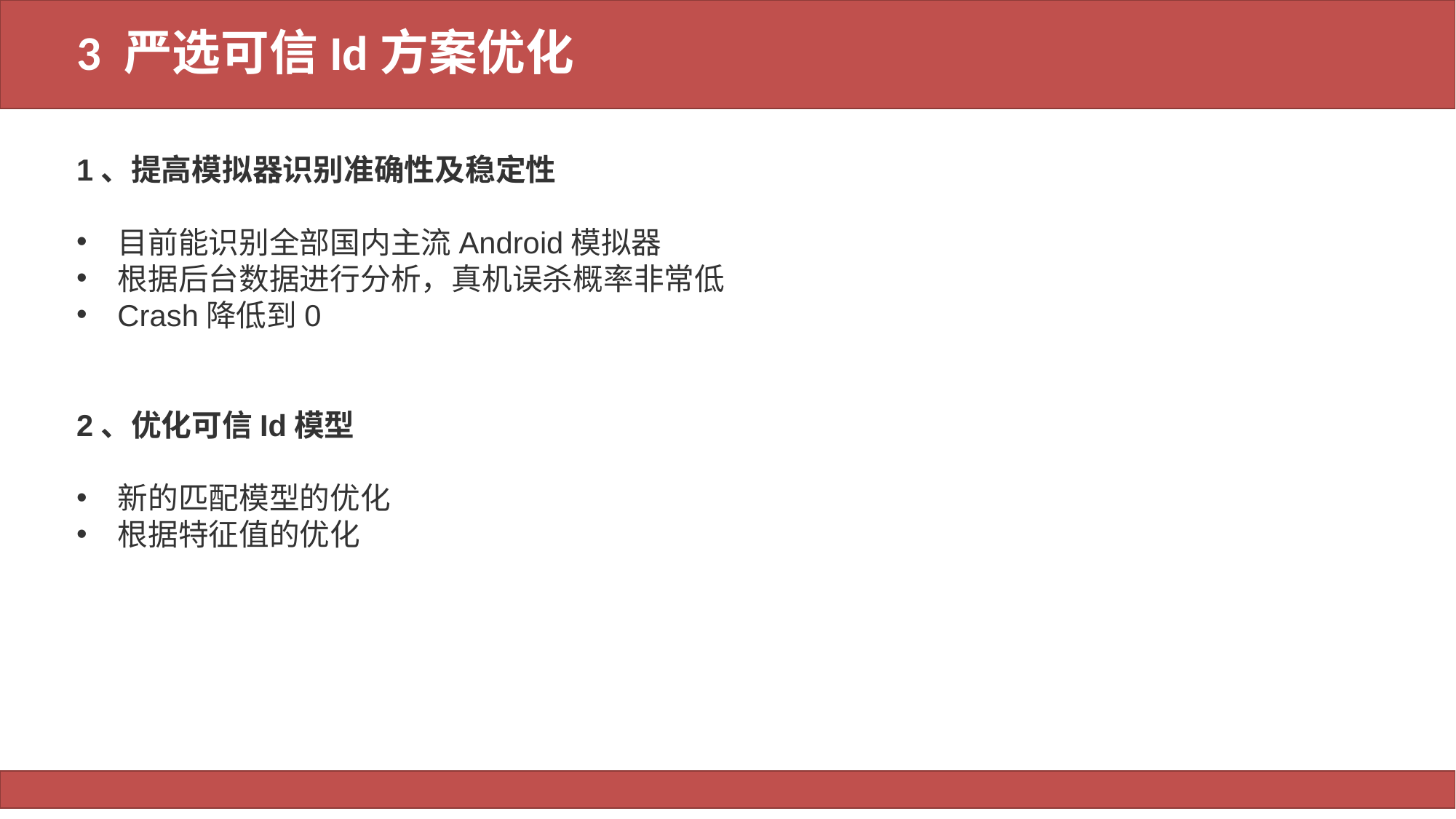

# 3 严选可信Id方案优化

1、提高模拟器识别准确性及稳定性

目前能识别全部国内主流Android模拟器
根据后台数据进行分析，真机误杀概率非常低
Crash降低到0

2、优化可信Id模型

新的匹配模型的优化
根据特征值的优化